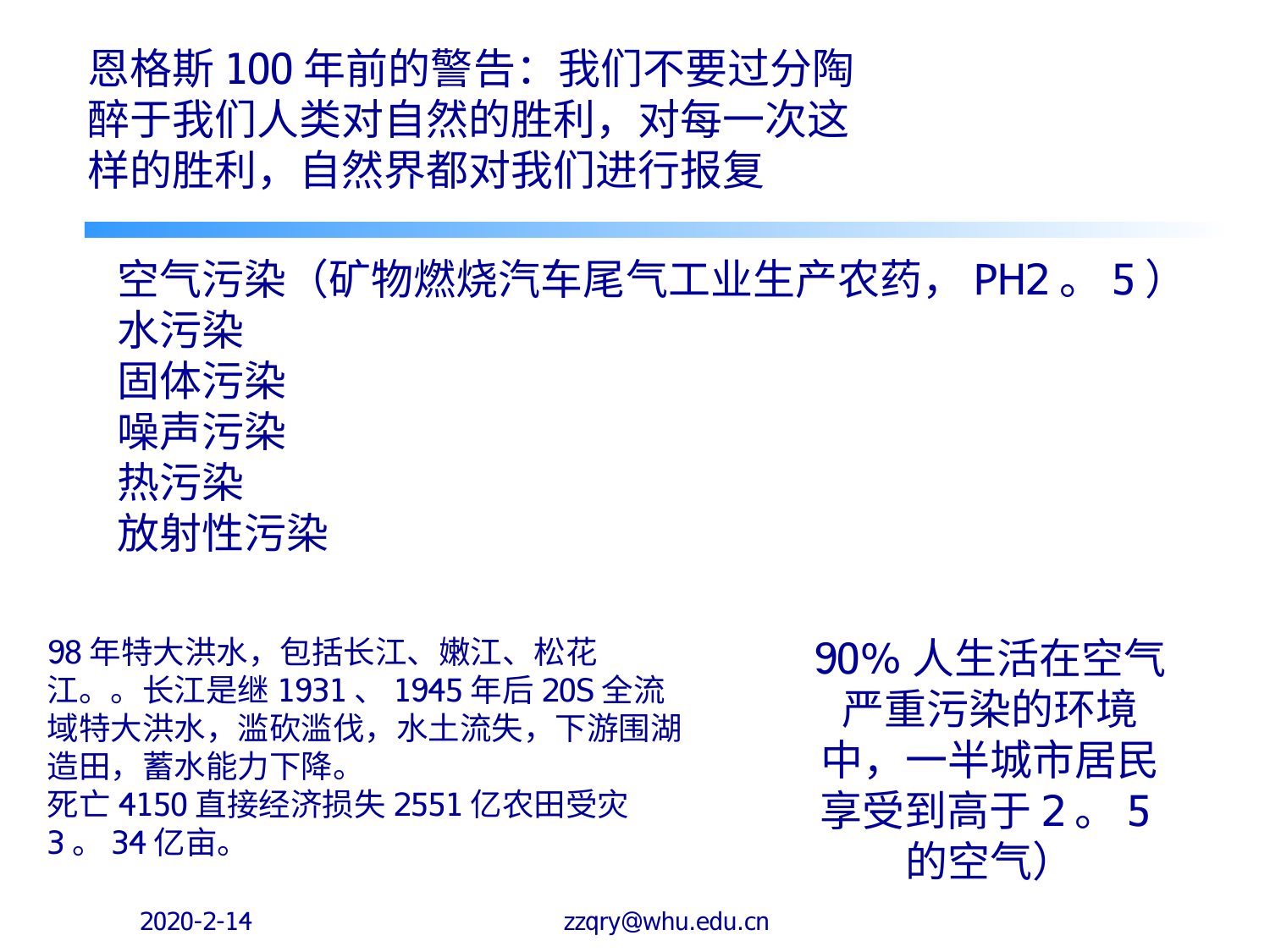

恩格斯100年前的警告：我们不要过分陶醉于我们人类对自然的胜利，对每一次这样的胜利，自然界都对我们进行报复
空气污染（矿物燃烧汽车尾气工业生产农药，PH2。5）
水污染
固体污染
噪声污染
热污染
放射性污染
98年特大洪水，包括长江、嫩江、松花江。。长江是继1931、1945年后20S全流域特大洪水，滥砍滥伐，水土流失，下游围湖造田，蓄水能力下降。
死亡4150直接经济损失2551亿农田受灾3。34亿亩。
90%人生活在空气严重污染的环境中，一半城市居民享受到高于2。5的空气）
2020-2-14
zzqry@whu.edu.cn